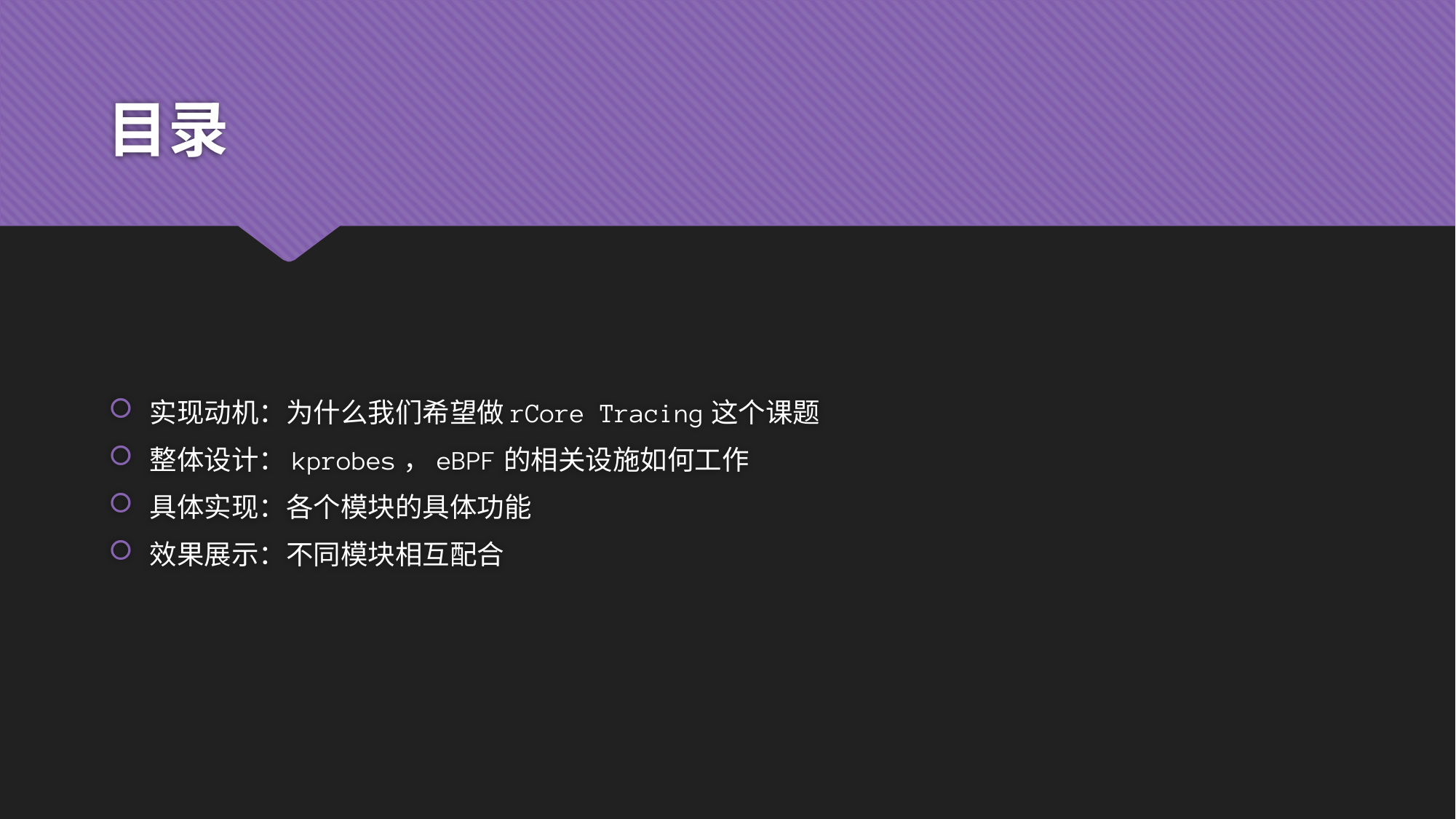

# 目录
实现动机：为什么我们希望做rCore Tracing这个课题
整体设计：kprobes，eBPF的相关设施如何工作
具体实现：各个模块的具体功能
效果展示：不同模块相互配合